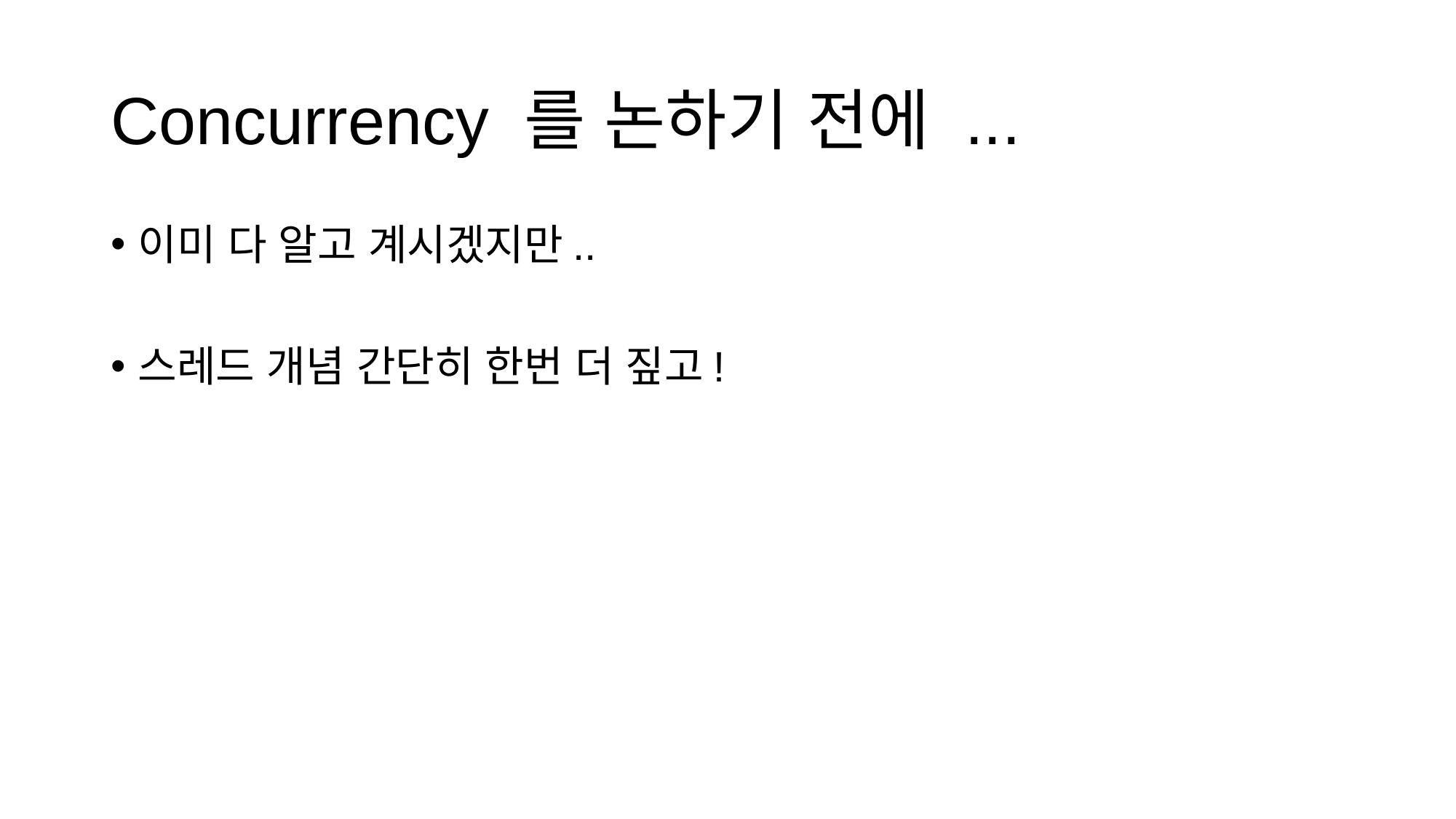

# Concurrency 를 논하기 전에 ...
이미 다 알고 계시겠지만..

스레드 개념 간단히 한번 더 짚고!